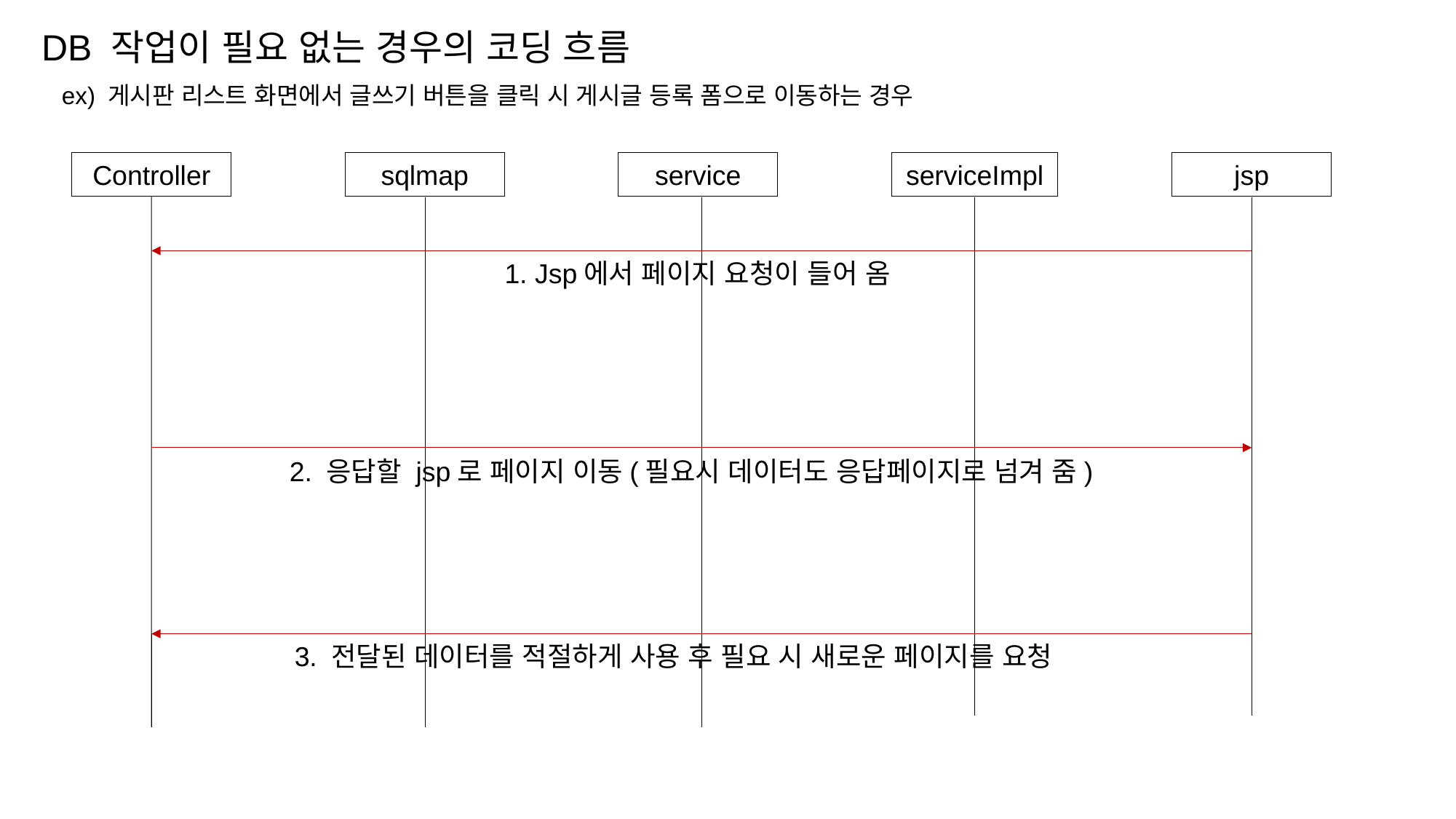

DB 작업이 필요 없는 경우의 코딩 흐름
  ex) 게시판 리스트 화면에서 글쓰기 버튼을 클릭 시 게시글 등록 폼으로 이동하는 경우
Controller
sqlmap
service
serviceImpl
jsp
1. Jsp에서 페이지 요청이 들어 옴
2. 응답할 jsp로 페이지 이동(필요시 데이터도 응답페이지로 넘겨 줌)
3. 전달된 데이터를 적절하게 사용 후 필요 시 새로운 페이지를 요청